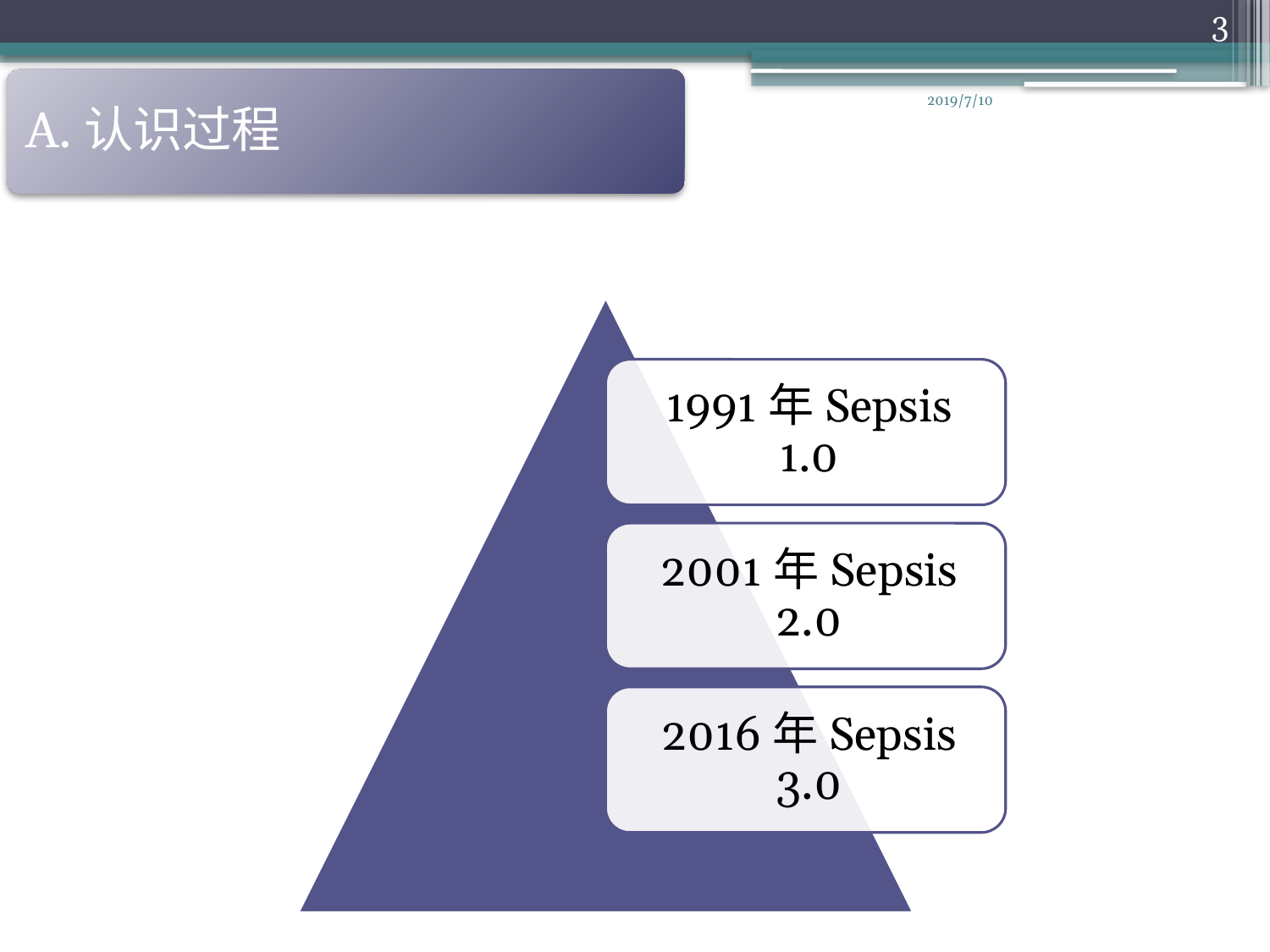

3

A.认识过程
2019/7/10
1991年Sepsis 1.0
2001年Sepsis 2.0
2016年Sepsis 3.0